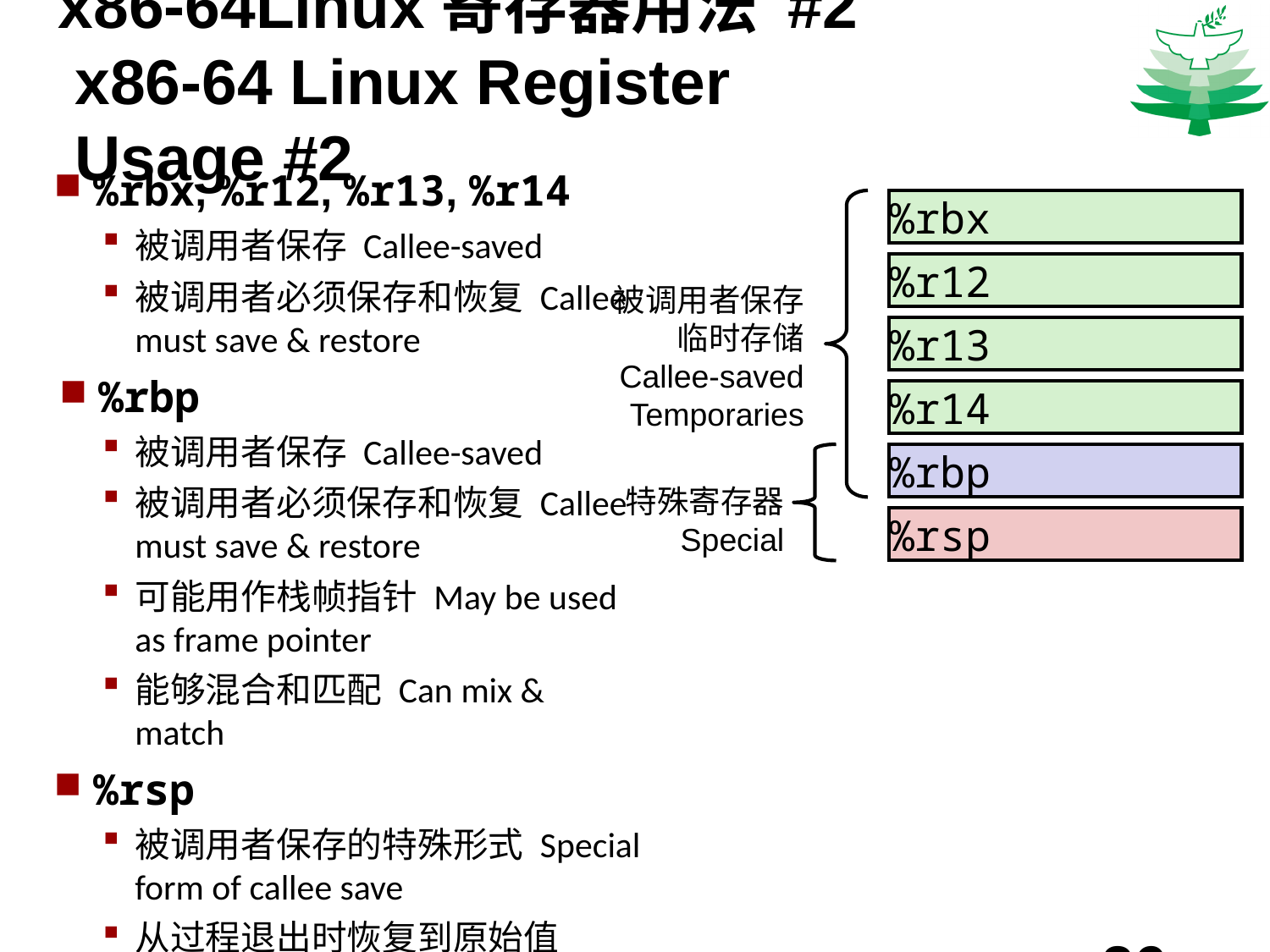

# x86-64Linux寄存器用法 #2 x86-64 Linux Register Usage #2
Carnegie Mellon
%rbx, %r12, %r13, %r14
被调用者保存 Callee-saved
被调用者必须保存和恢复 Callee must save & restore
%rbp
被调用者保存 Callee-saved
被调用者必须保存和恢复 Callee must save & restore
可能用作栈帧指针 May be used as frame pointer
能够混合和匹配 Can mix & match
%rsp
被调用者保存的特殊形式 Special form of callee save
从过程退出时恢复到原始值 Restored to original value upon exit from procedure

%rbx
%r12
被调用者保存
临时存储
Callee-saved
Temporaries
%r13
%r14

%rbp
特殊寄存器
Special
%rsp